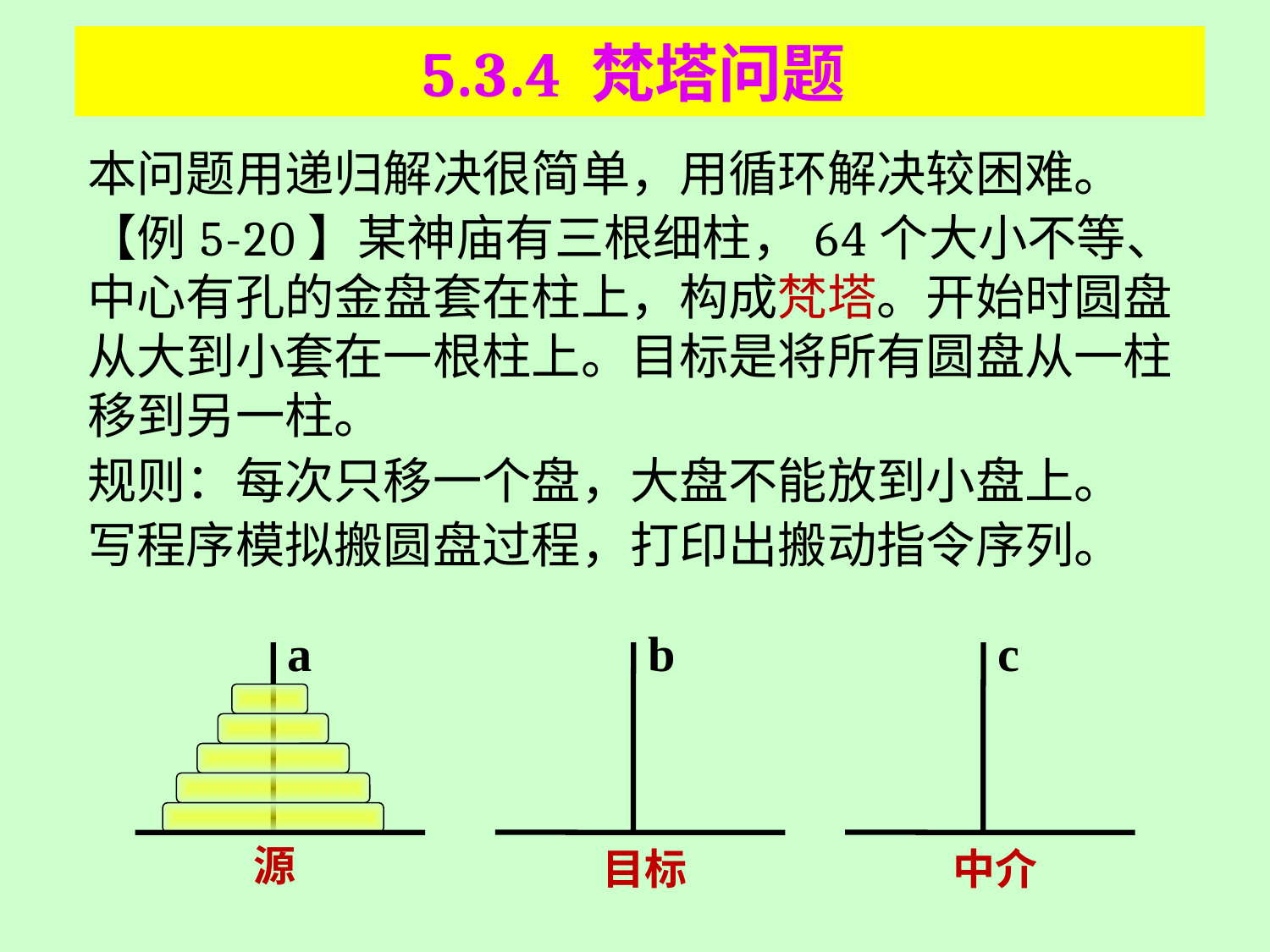

5.3.4 梵塔问题
本问题用递归解决很简单，用循环解决较困难。
【例5-20】某神庙有三根细柱，64个大小不等、中心有孔的金盘套在柱上，构成梵塔。开始时圆盘从大到小套在一根柱上。目标是将所有圆盘从一柱移到另一柱。
规则：每次只移一个盘，大盘不能放到小盘上。
写程序模拟搬圆盘过程，打印出搬动指令序列。
a
b
c

源
目标
中介
110